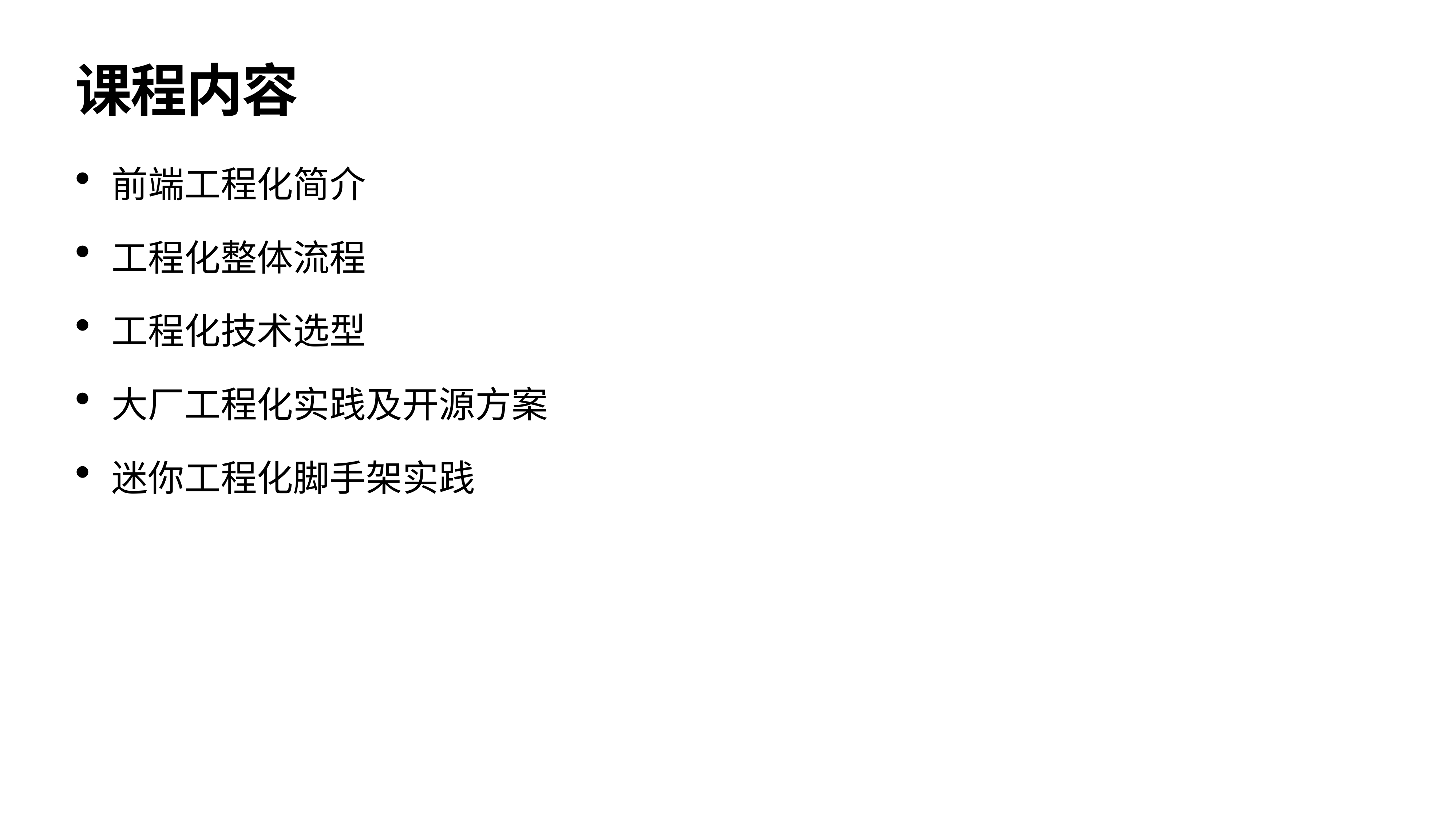

# 课程内容
前端工程化简介
工程化整体流程
工程化技术选型
大厂工程化实践及开源方案
迷你工程化脚手架实践